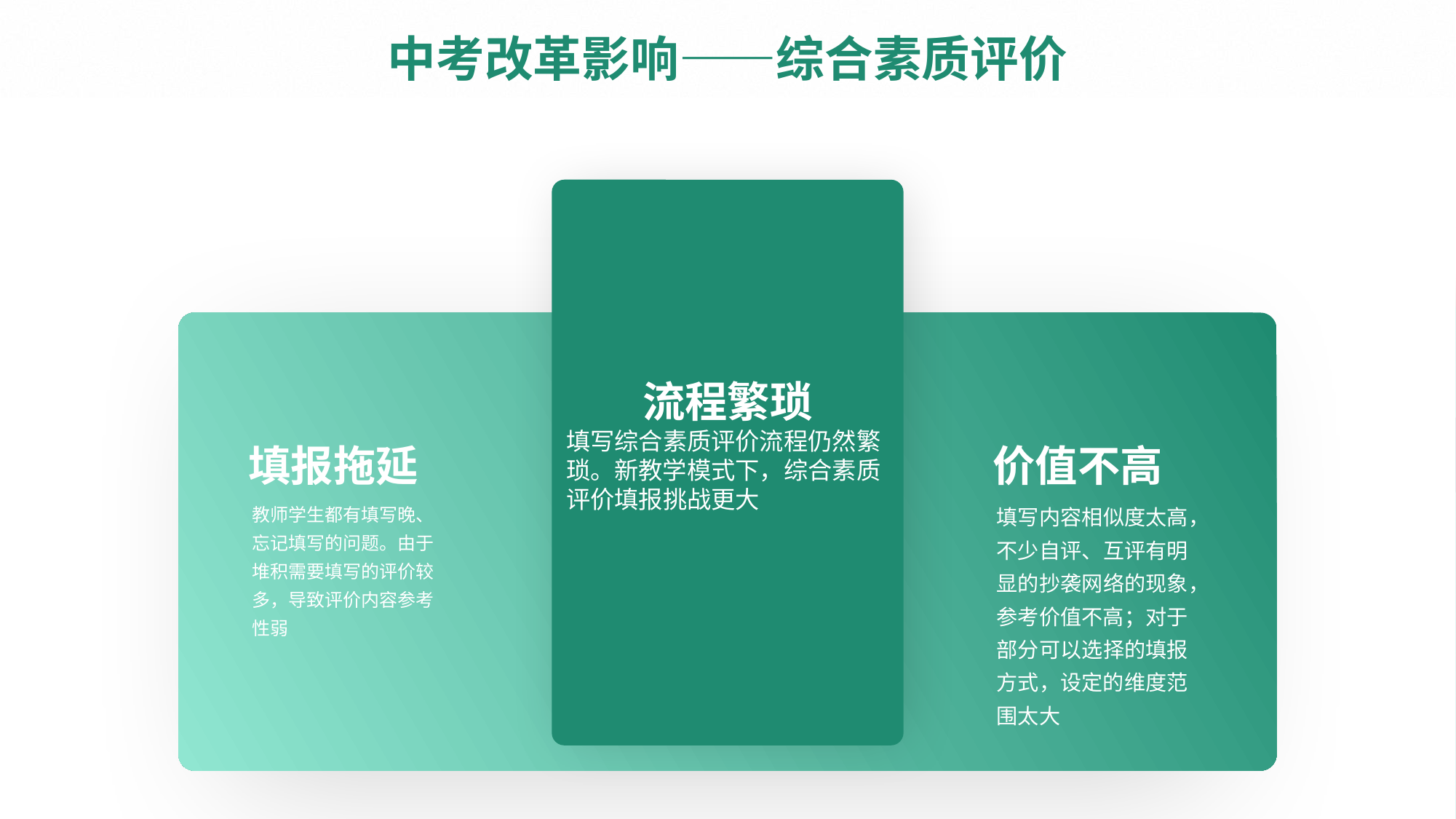

# 中考改革影响——综合素质评价
流程繁琐
填写综合素质评价流程仍然繁琐。新教学模式下，综合素质评价填报挑战更大

填报拖延
价值不高
教师学生都有填写晚、忘记填写的问题。由于堆积需要填写的评价较多，导致评价内容参考性弱
填写内容相似度太高，不少自评、互评有明显的抄袭网络的现象，参考价值不高；对于部分可以选择的填报方式，设定的维度范围太大